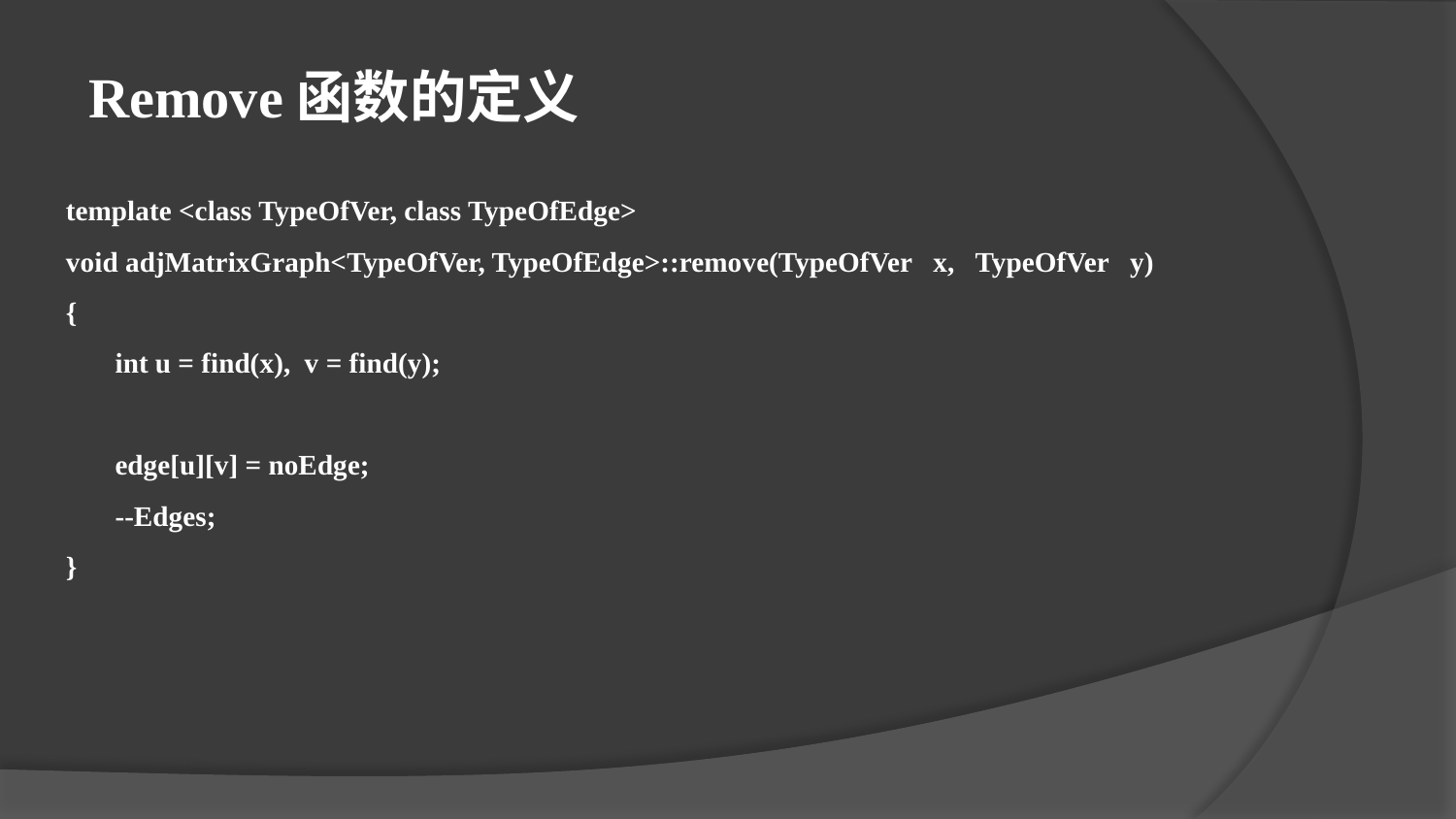

Remove函数的定义
template <class TypeOfVer, class TypeOfEdge>
void adjMatrixGraph<TypeOfVer, TypeOfEdge>::remove(TypeOfVer   x,   TypeOfVer   y)
{
       int u = find(x),  v = find(y);

       edge[u][v] = noEdge;
       --Edges;
}